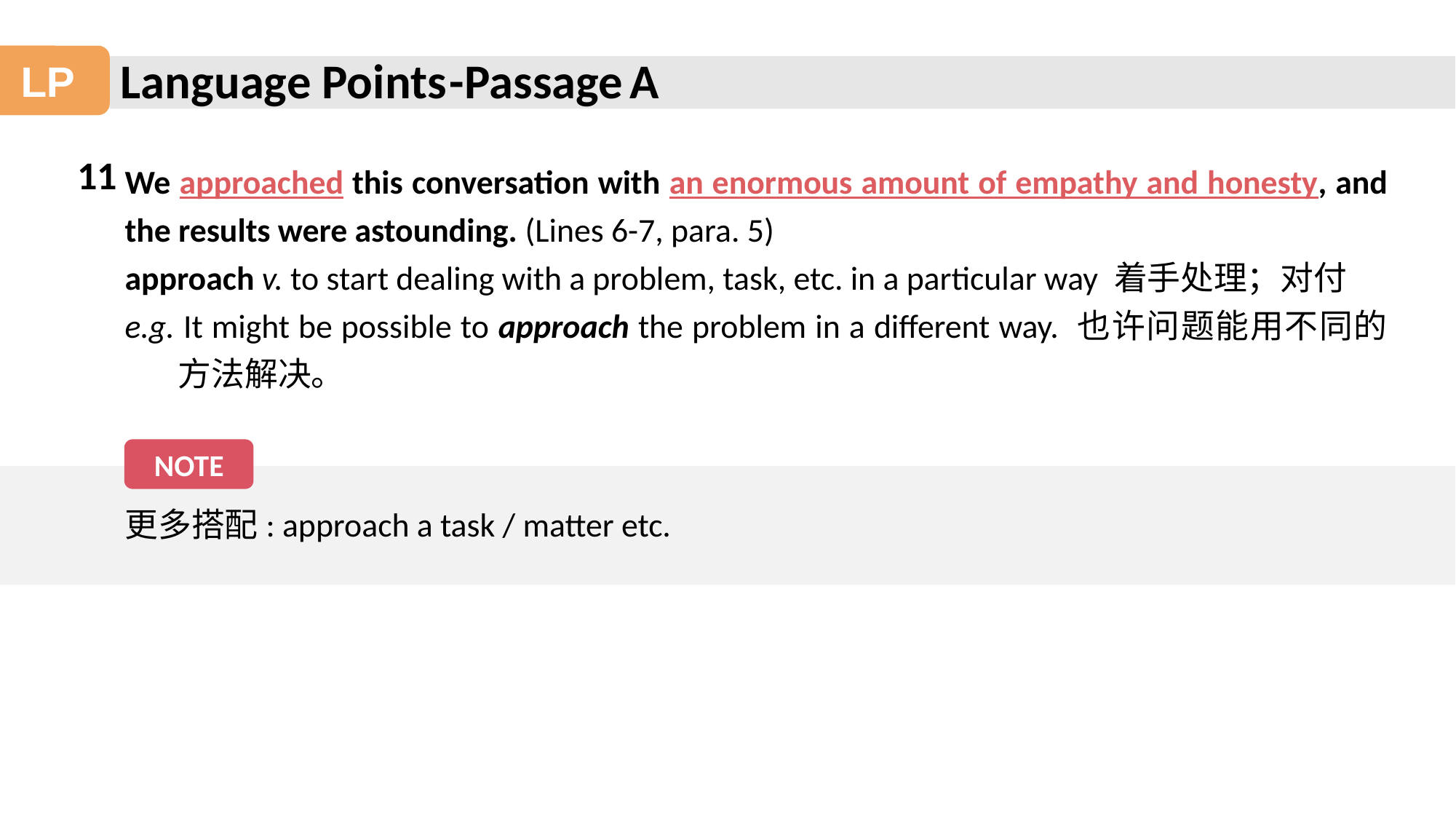

Language Points
-Passage A
LP

11
We approached this conversation with an enormous amount of empathy and honesty, and the results were astounding. (Lines 6-7, para. 5)
approach v. to start dealing with a problem, task, etc. in a particular way 着手处理；对付
e.g. It might be possible to approach the problem in a different way. 也许问题能用不同的方法解决。
NOTE

更多搭配: approach a task / matter etc.